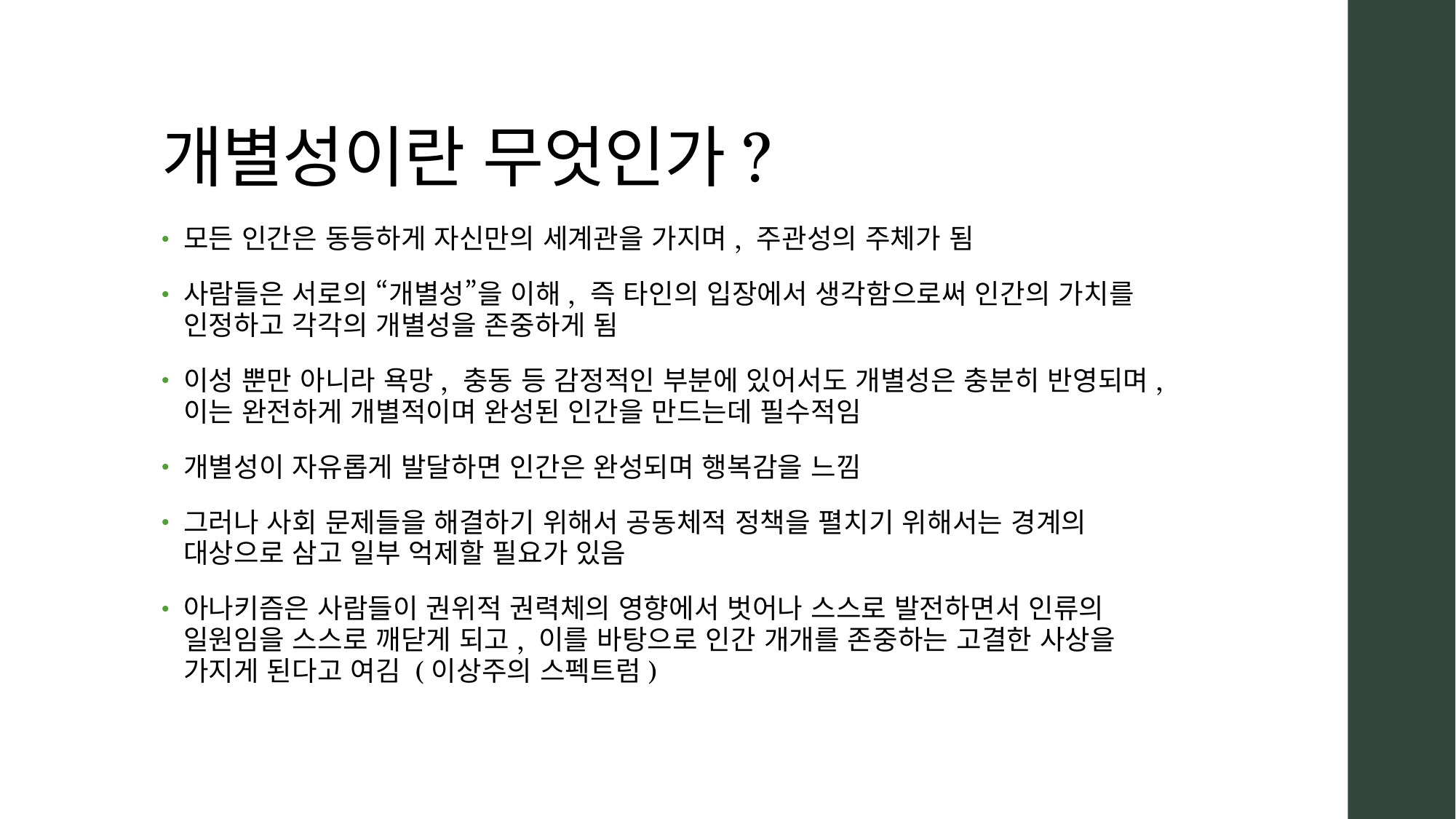

# 개별성이란 무엇인가?
모든 인간은 동등하게 자신만의 세계관을 가지며, 주관성의 주체가 됨
사람들은 서로의 “개별성”을 이해, 즉 타인의 입장에서 생각함으로써 인간의 가치를 인정하고 각각의 개별성을 존중하게 됨
이성 뿐만 아니라 욕망, 충동 등 감정적인 부분에 있어서도 개별성은 충분히 반영되며, 이는 완전하게 개별적이며 완성된 인간을 만드는데 필수적임
개별성이 자유롭게 발달하면 인간은 완성되며 행복감을 느낌
그러나 사회 문제들을 해결하기 위해서 공동체적 정책을 펼치기 위해서는 경계의 대상으로 삼고 일부 억제할 필요가 있음
아나키즘은 사람들이 권위적 권력체의 영향에서 벗어나 스스로 발전하면서 인류의 일원임을 스스로 깨닫게 되고, 이를 바탕으로 인간 개개를 존중하는 고결한 사상을 가지게 된다고 여김 (이상주의 스펙트럼)